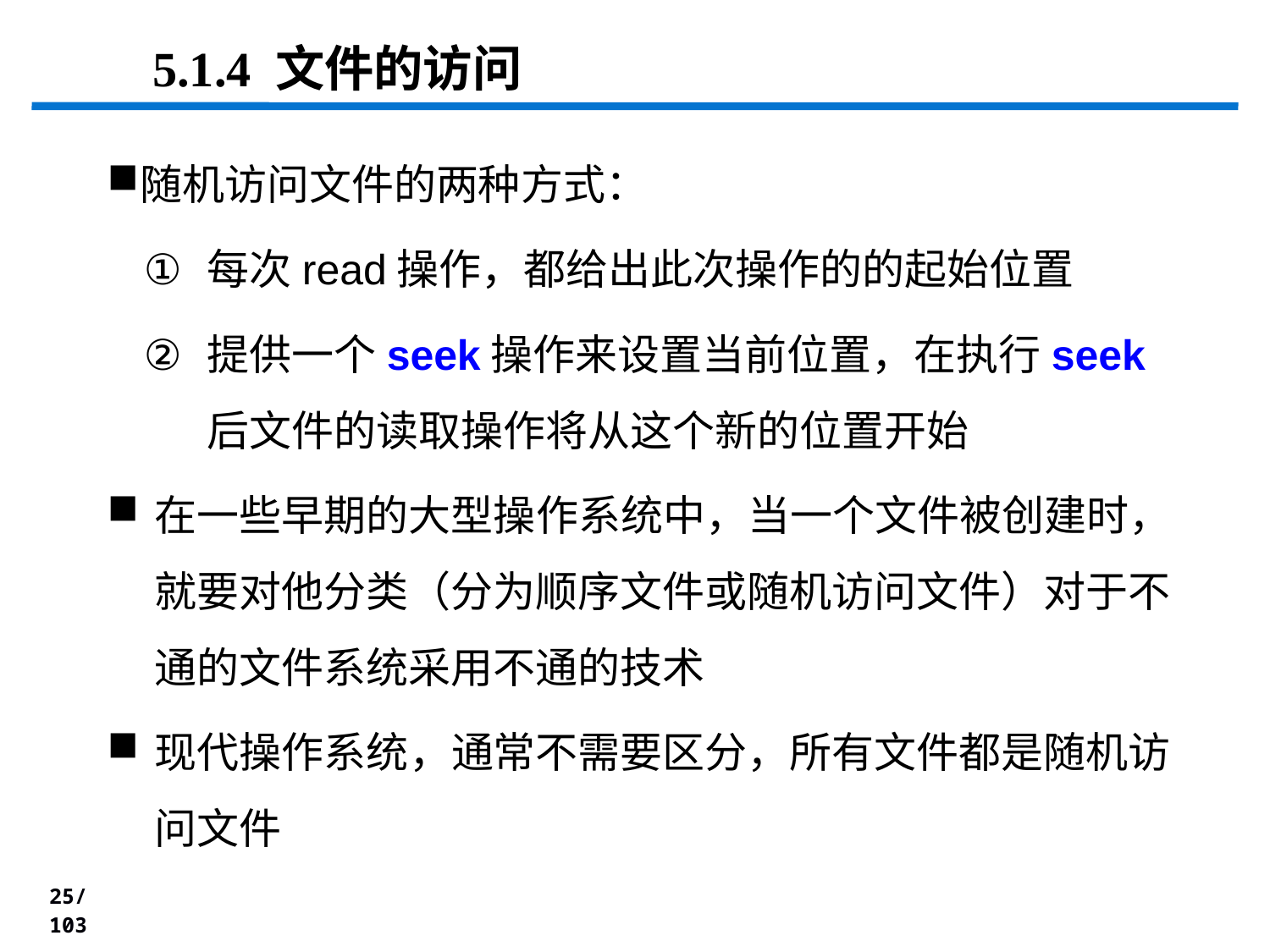

5.1.4 文件的访问
随机访问文件的两种方式：
每次read操作，都给出此次操作的的起始位置
提供一个seek操作来设置当前位置，在执行seek后文件的读取操作将从这个新的位置开始
在一些早期的大型操作系统中，当一个文件被创建时，就要对他分类（分为顺序文件或随机访问文件）对于不通的文件系统采用不通的技术
现代操作系统，通常不需要区分，所有文件都是随机访问文件